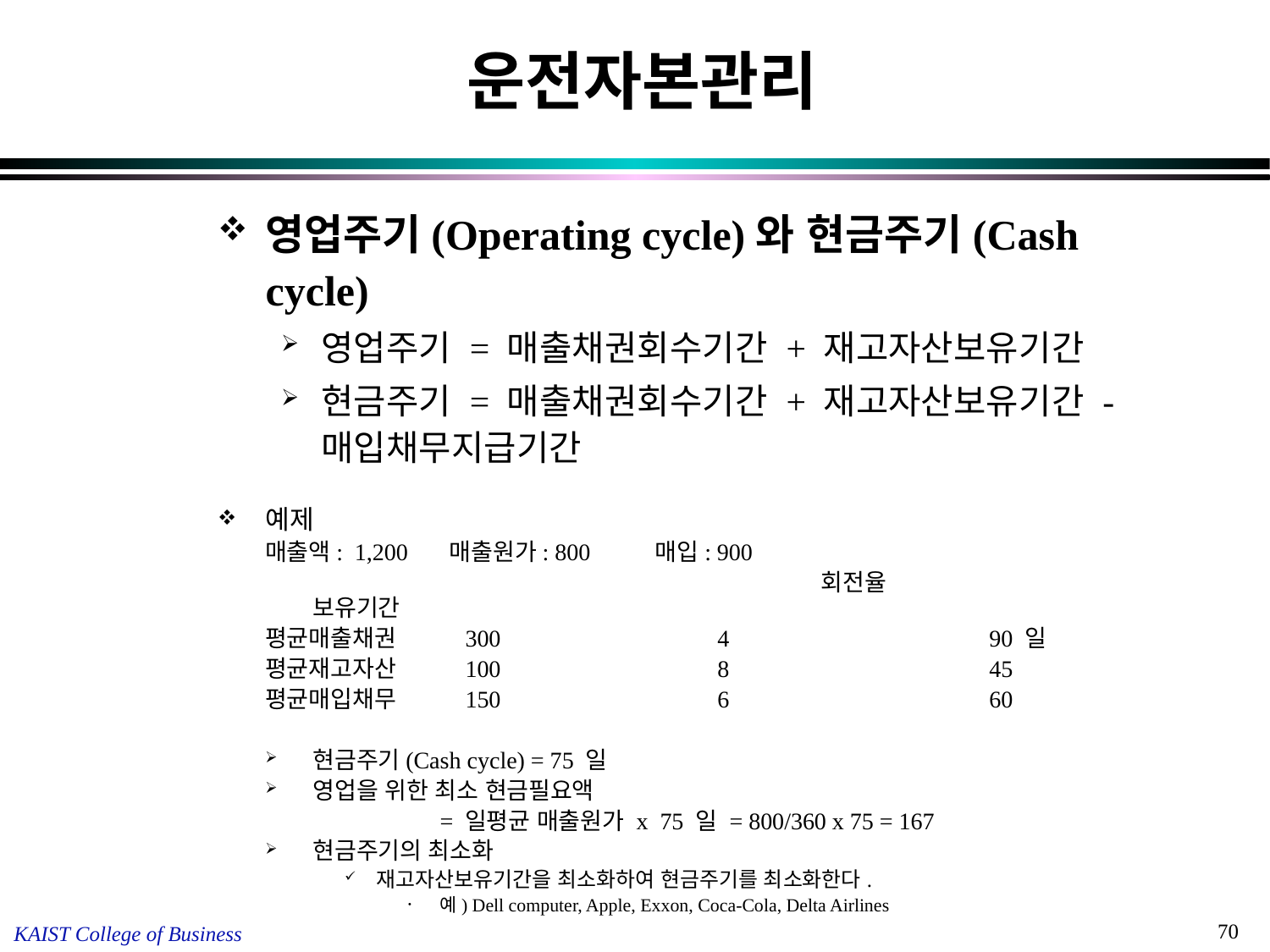

# 운전자본관리
영업주기(Operating cycle)와 현금주기(Cash cycle)
영업주기 = 매출채권회수기간 + 재고자산보유기간
현금주기 = 매출채권회수기간 + 재고자산보유기간 - 매입채무지급기간

예제
매출액:  1,200      매출원가: 800          매입: 900
					회전율		보유기간
평균매출채권	   300		    4		       90 일
평균재고자산 	   100		    8		       45
평균매입채무	   150		    6		       60

현금주기(Cash cycle) = 75 일
영업을 위한 최소 현금필요액
		= 일평균 매출원가 x  75 일 = 800/360 x 75 = 167
현금주기의 최소화
재고자산보유기간을 최소화하여 현금주기를 최소화한다.
예) Dell computer, Apple, Exxon, Coca-Cola, Delta Airlines